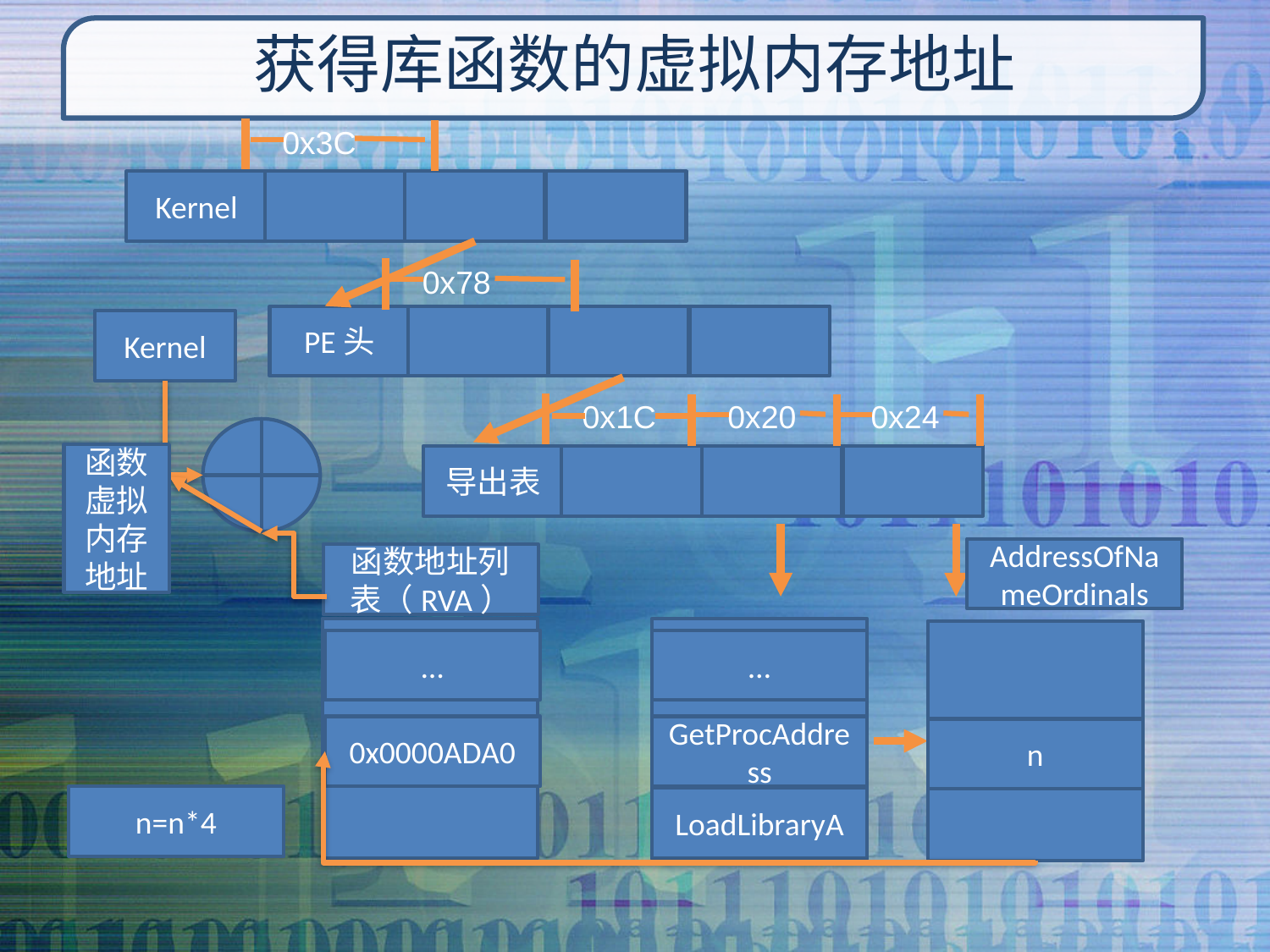

# 获得库函数的虚拟内存地址
0x3C

Kernel

0x78
PE头

Kernel
0x1C
0x20
0x24

函数虚拟内存地址
导出表

AddressOfNameOrdinals
函数地址列表（RVA）

…
…
0x0000ADA0
GetProcAddress
n
n=n*4
LoadLibraryA